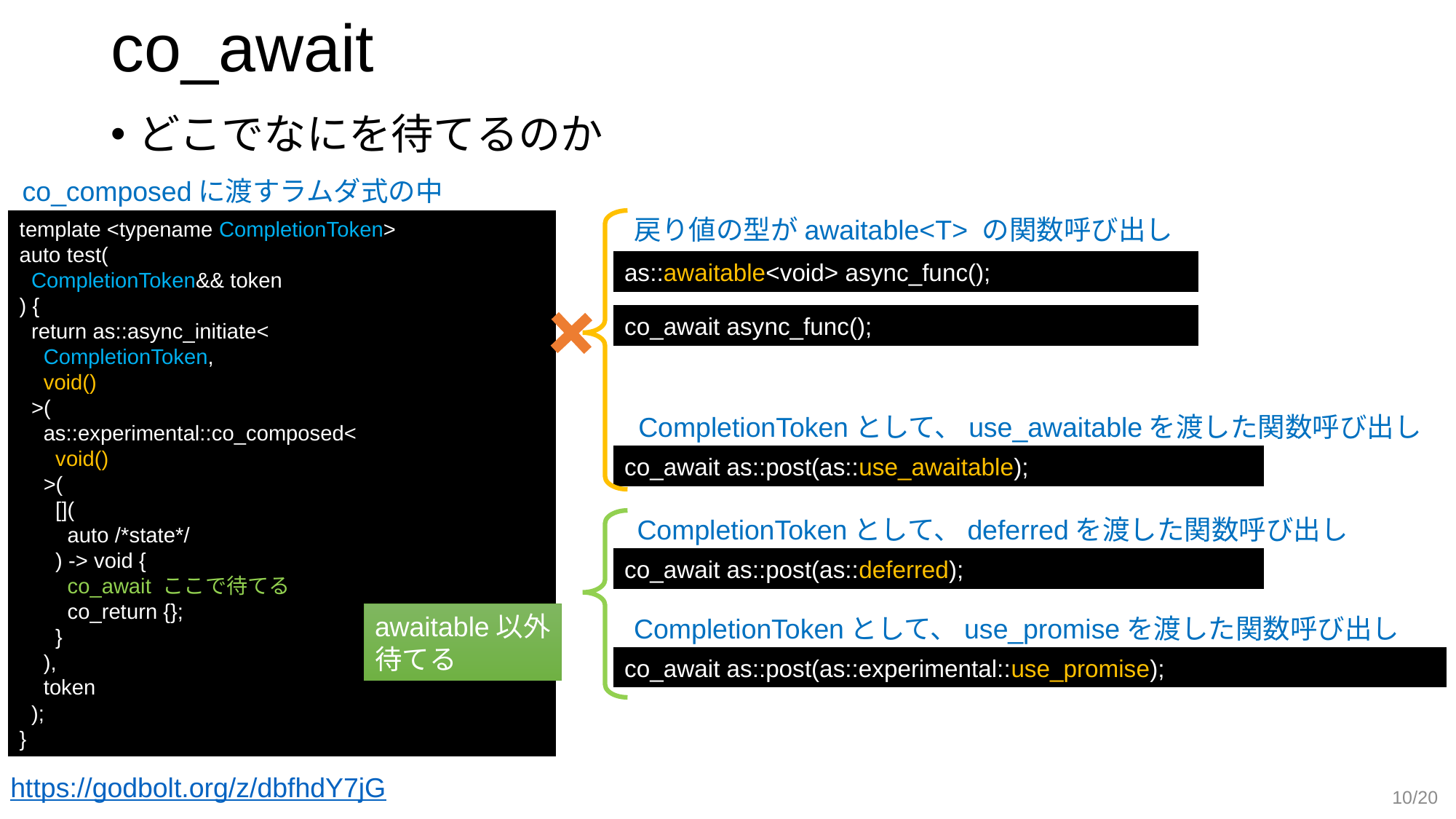

# co_await
どこでなにを待てるのか
co_composedに渡すラムダ式の中
戻り値の型がawaitable<T> の関数呼び出し

template <typename CompletionToken>
auto test(
  CompletionToken&& token
) {
  return as::async_initiate<
    CompletionToken,
    void()
  >(
    as::experimental::co_composed<
      void()
    >(
      [](
        auto /*state*/
      ) -> void {
        co_await ここで待てる
        co_return {};
      }
    ),
    token
  );
}
as::awaitable<void> async_func();
co_await async_func();

CompletionTokenとして、use_awaitableを渡した関数呼び出し
co_await as::post(as::use_awaitable);
CompletionTokenとして、deferredを渡した関数呼び出し

co_await as::post(as::deferred);
awaitable以外
待てる
CompletionTokenとして、use_promiseを渡した関数呼び出し
co_await as::post(as::experimental::use_promise);
https://godbolt.org/z/dbfhdY7jG
10/20